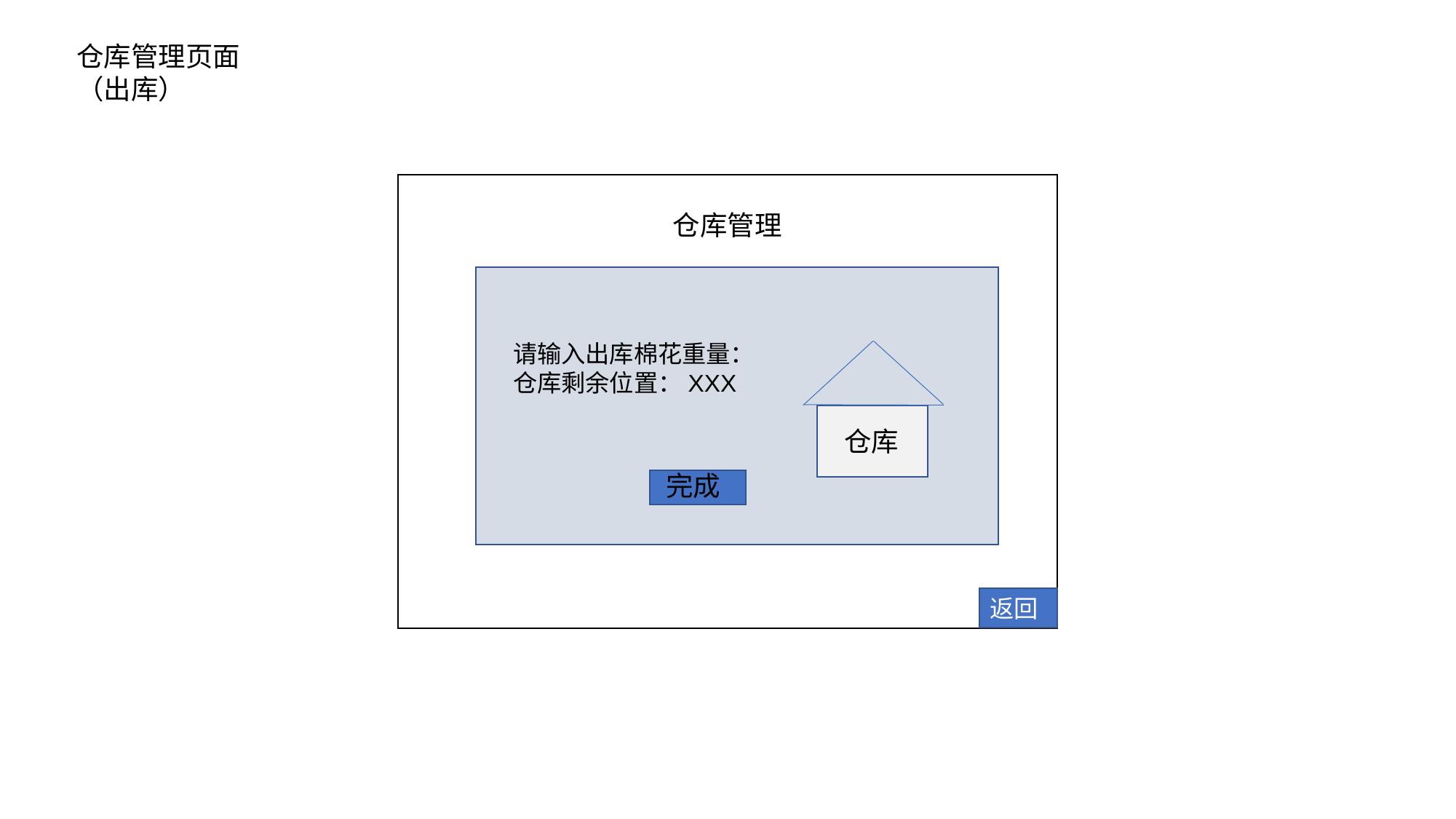

仓库管理页面（出库）

仓库管理

请输入出库棉花重量：
仓库剩余位置：XXX

仓库
完成

返回